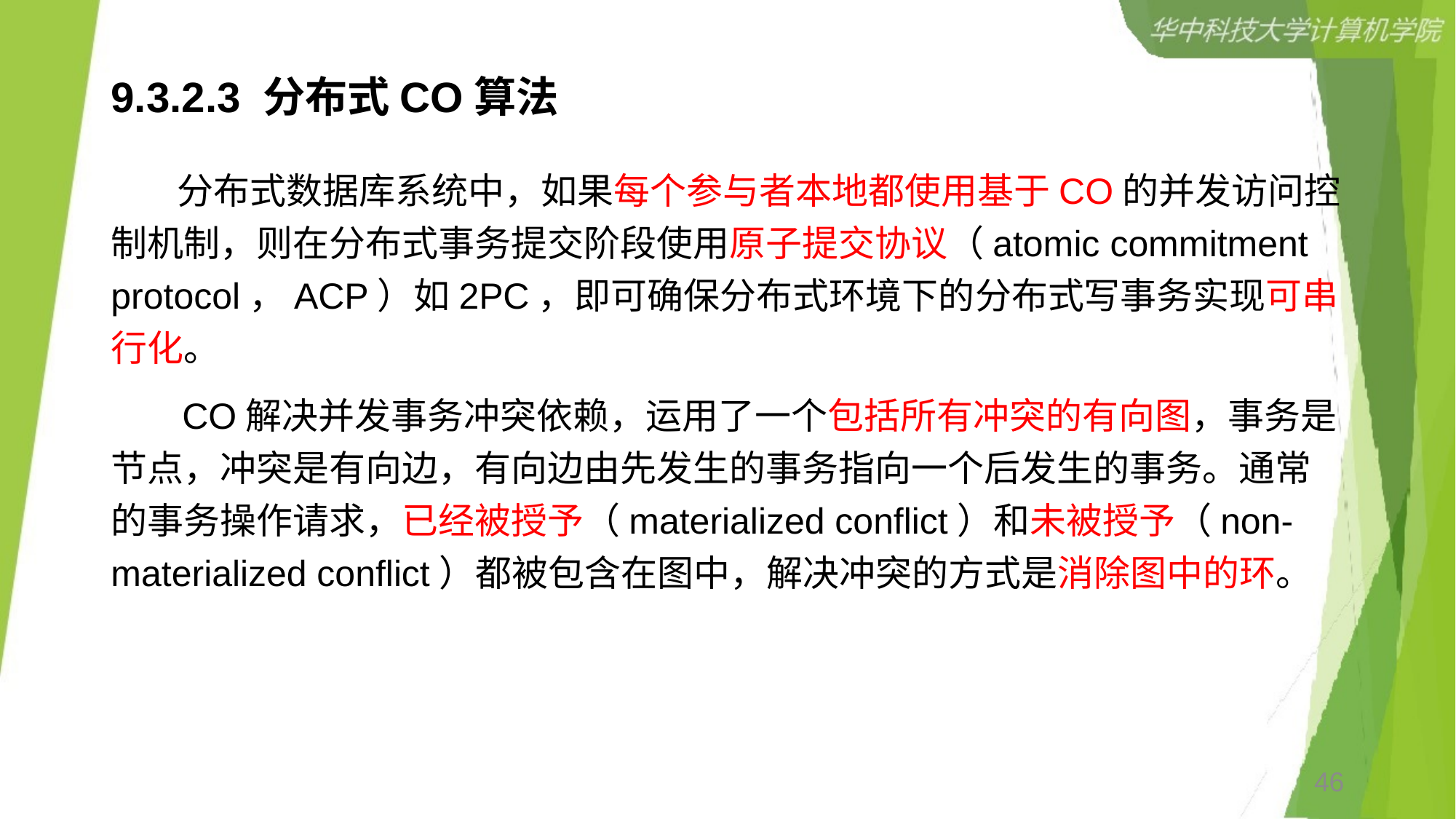

# 9.3.2.3 分布式CO算法
       分布式数据库系统中，如果每个参与者本地都使用基于CO的并发访问控制机制，则在分布式事务提交阶段使用原子提交协议（atomic commitment protocol，ACP）如2PC，即可确保分布式环境下的分布式写事务实现可串行化。
       CO解决并发事务冲突依赖，运用了一个包括所有冲突的有向图，事务是节点，冲突是有向边，有向边由先发生的事务指向一个后发生的事务。通常的事务操作请求，已经被授予（materialized conflict）和未被授予（non-materialized conflict）都被包含在图中，解决冲突的方式是消除图中的环。

46